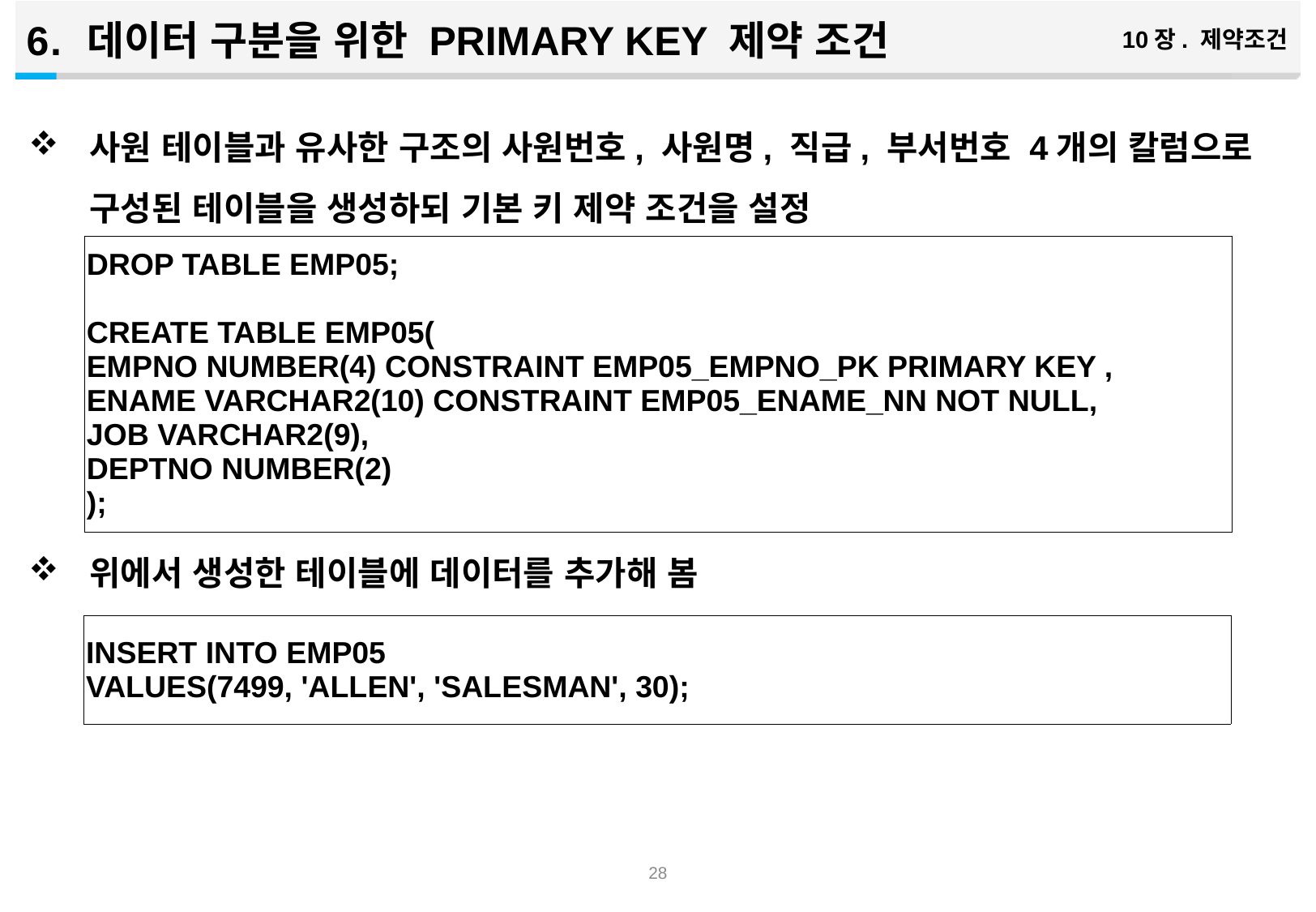

데이터 구분을 위한 PRIMARY KEY 제약 조건
10장. 제약조건
사원 테이블과 유사한 구조의 사원번호, 사원명, 직급, 부서번호 4개의 칼럼으로 구성된 테이블을 생성하되 기본 키 제약 조건을 설정

위에서 생성한 테이블에 데이터를 추가해 봄
| DROP TABLE EMP05; CREATE TABLE EMP05( EMPNO NUMBER(4) CONSTRAINT EMP05\_EMPNO\_PK PRIMARY KEY , ENAME VARCHAR2(10) CONSTRAINT EMP05\_ENAME\_NN NOT NULL, JOB VARCHAR2(9), DEPTNO NUMBER(2) ); |
| --- |
| INSERT INTO EMP05 VALUES(7499, 'ALLEN', 'SALESMAN', 30); |
| --- |
28